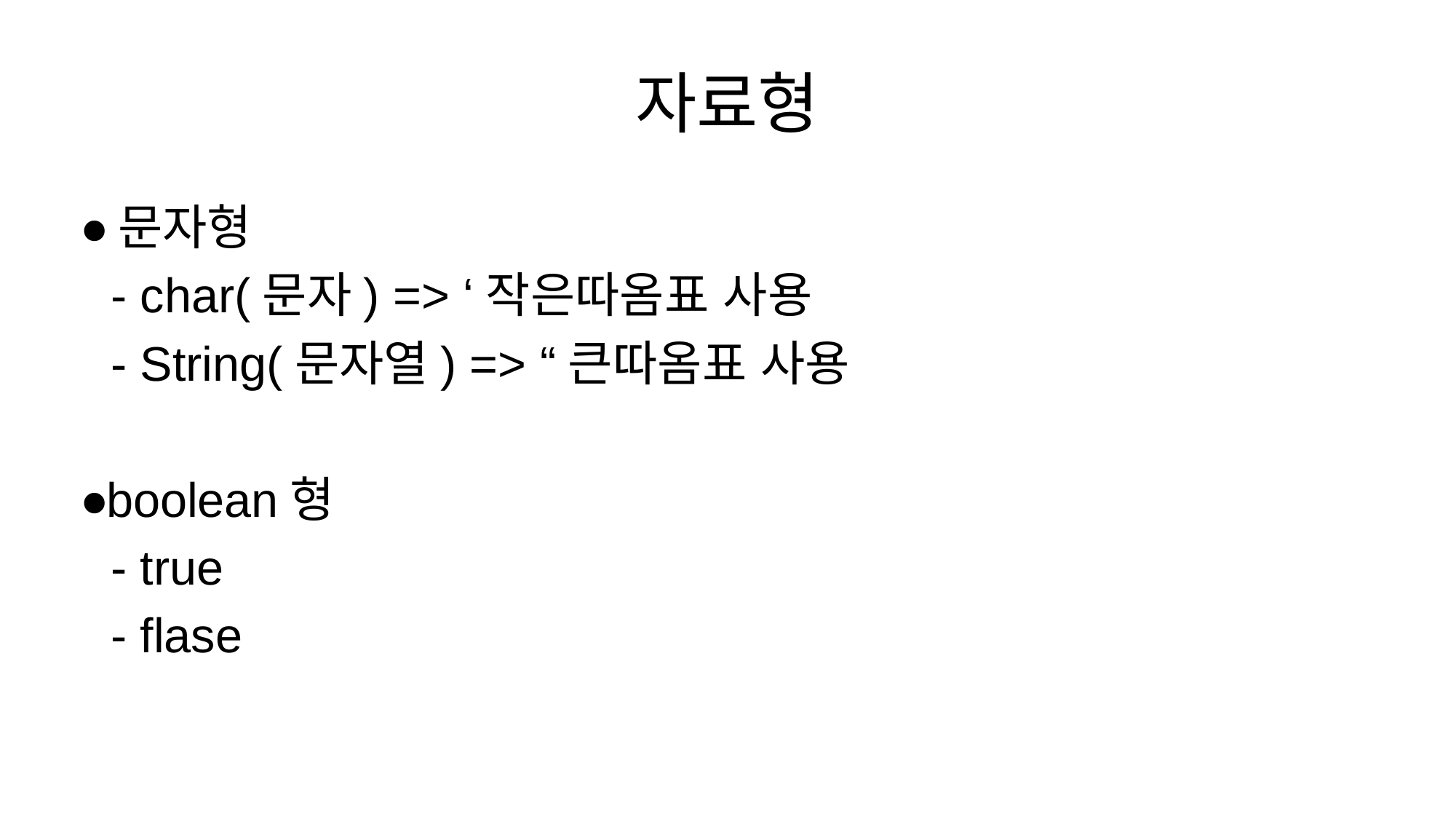

# 자료형
⦁문자형
  - char(문자) => ‘작은따옴표 사용
  - String(문자열) => “큰따옴표 사용

⦁boolean형
  - true
  - flase